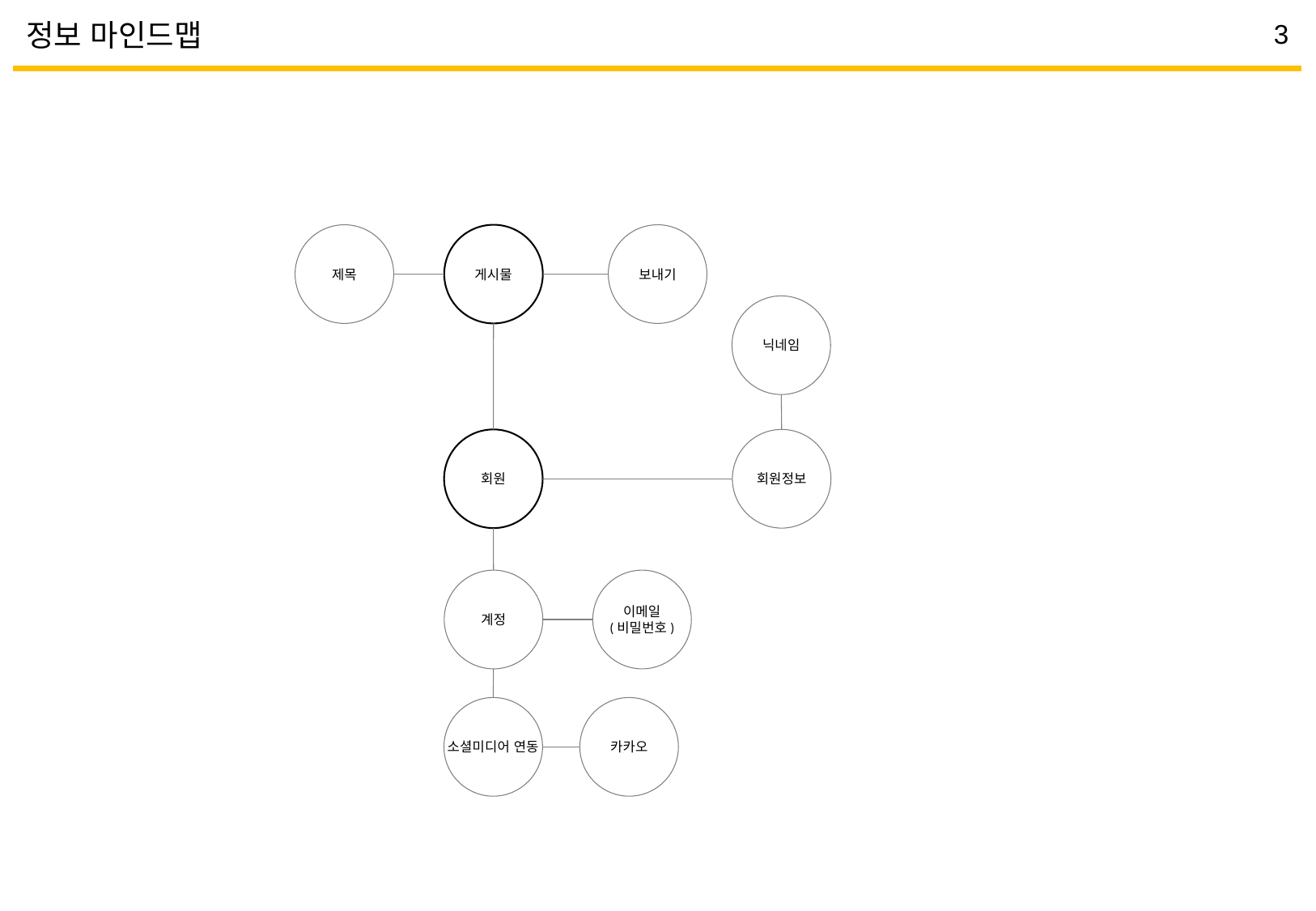

정보 마인드맵
제목
게시물
보내기
닉네임
회원
회원정보
계정
이메일
(비밀번호)
소셜미디어 연동
카카오